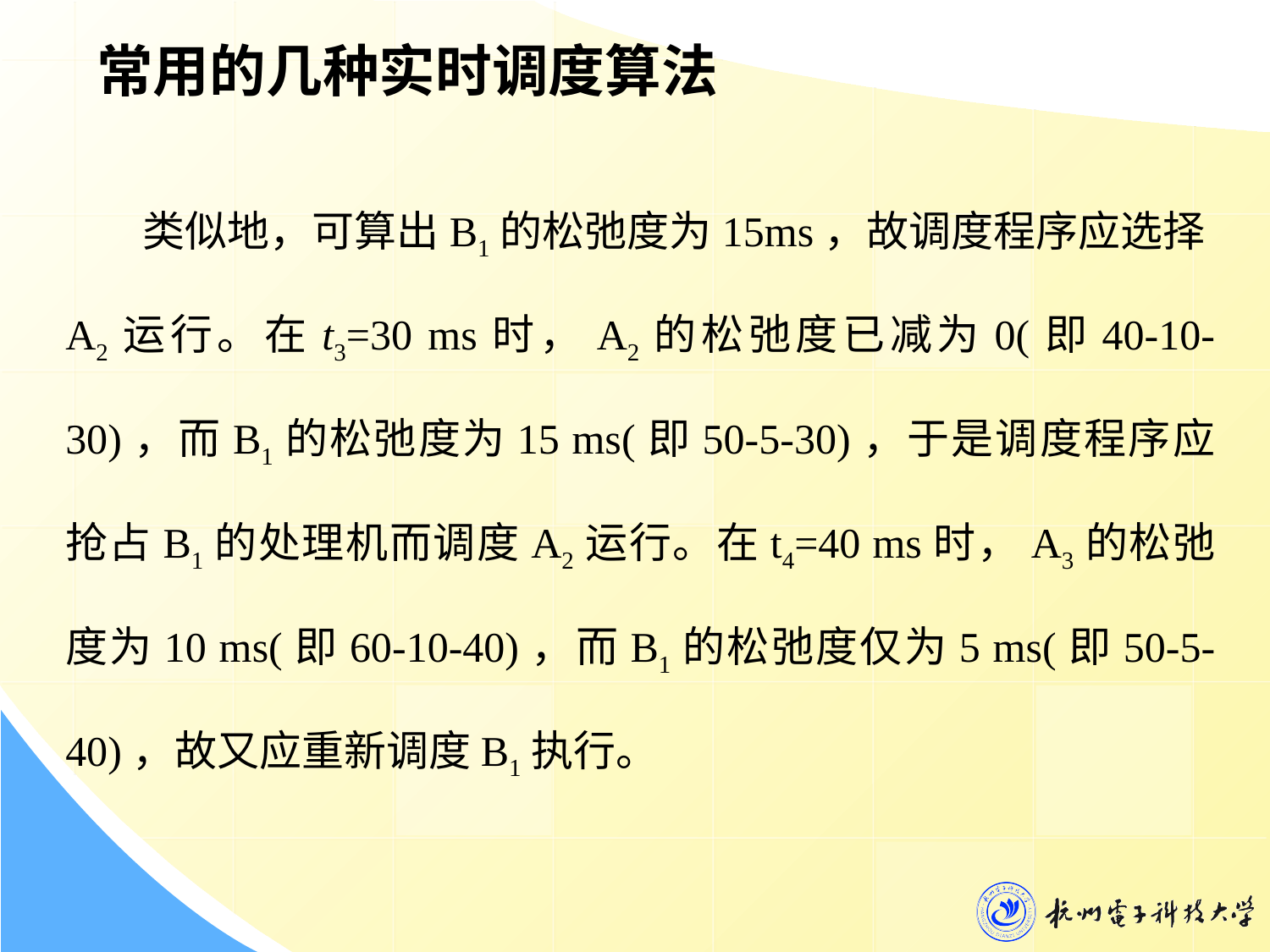

常用的几种实时调度算法
       类似地，可算出B1的松弛度为15ms，故调度程序应选择A2运行。在t3=30 ms时，A2的松弛度已减为0(即40-10-30)，而B1的松弛度为15 ms(即50-5-30)，于是调度程序应抢占B1的处理机而调度A2运行。在t4=40 ms时，A3的松弛度为10 ms(即60-10-40)，而B1的松弛度仅为5 ms(即50-5-40)，故又应重新调度B1执行。